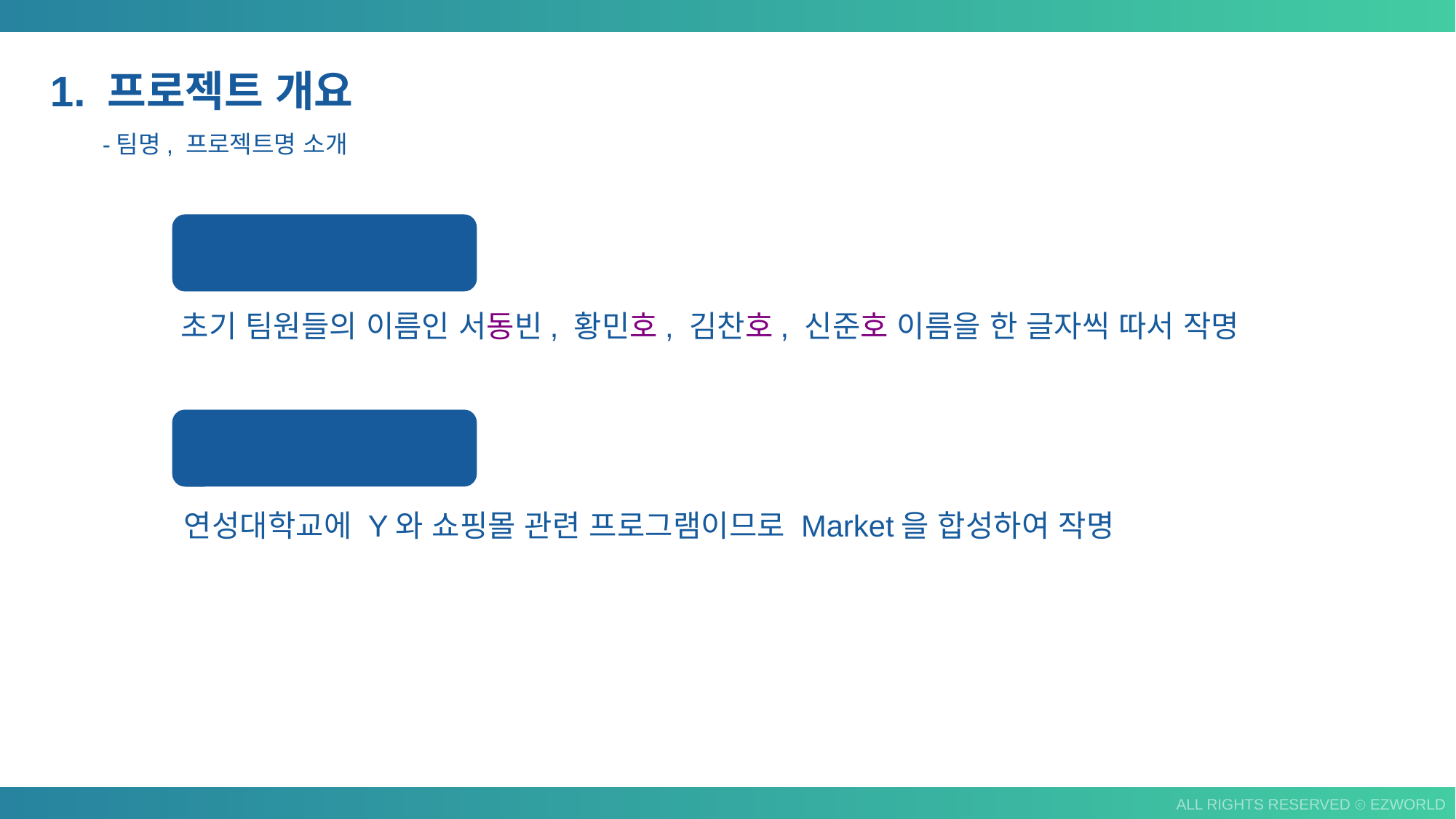

1. 프로젝트 개요
-팀명, 프로젝트명 소개
동삼호
초기 팀원들의 이름인 서동빈, 황민호, 김찬호, 신준호 이름을 한 글자씩 따서 작명
Y-Market
연성대학교에 Y와 쇼핑몰 관련 프로그램이므로 Market을 합성하여 작명